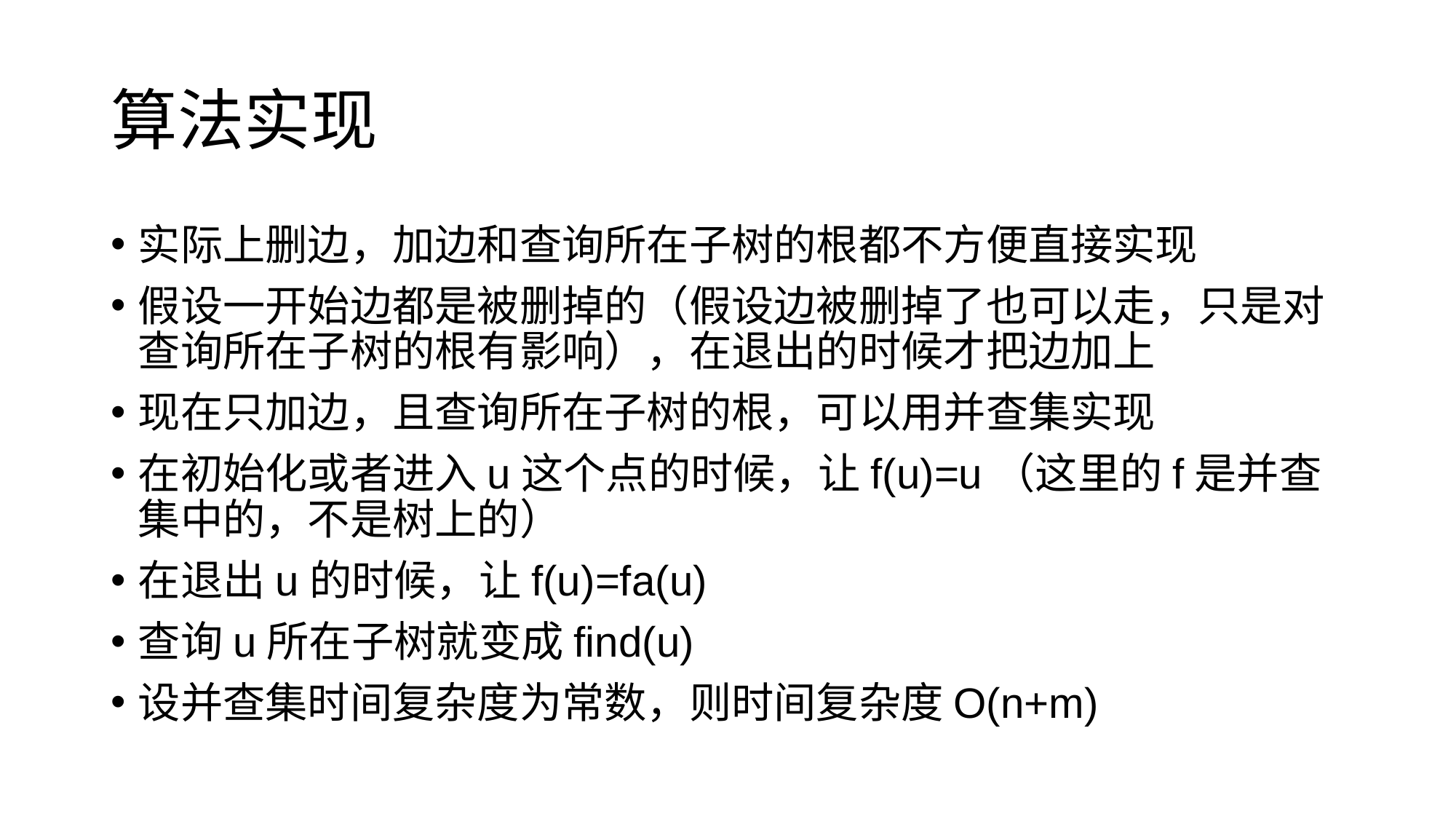

# 算法实现
实际上删边，加边和查询所在子树的根都不方便直接实现
假设一开始边都是被删掉的（假设边被删掉了也可以走，只是对查询所在子树的根有影响），在退出的时候才把边加上
现在只加边，且查询所在子树的根，可以用并查集实现
在初始化或者进入u这个点的时候，让f(u)=u（这里的f是并查集中的，不是树上的）
在退出u的时候，让f(u)=fa(u)
查询u所在子树就变成find(u)
设并查集时间复杂度为常数，则时间复杂度O(n+m)